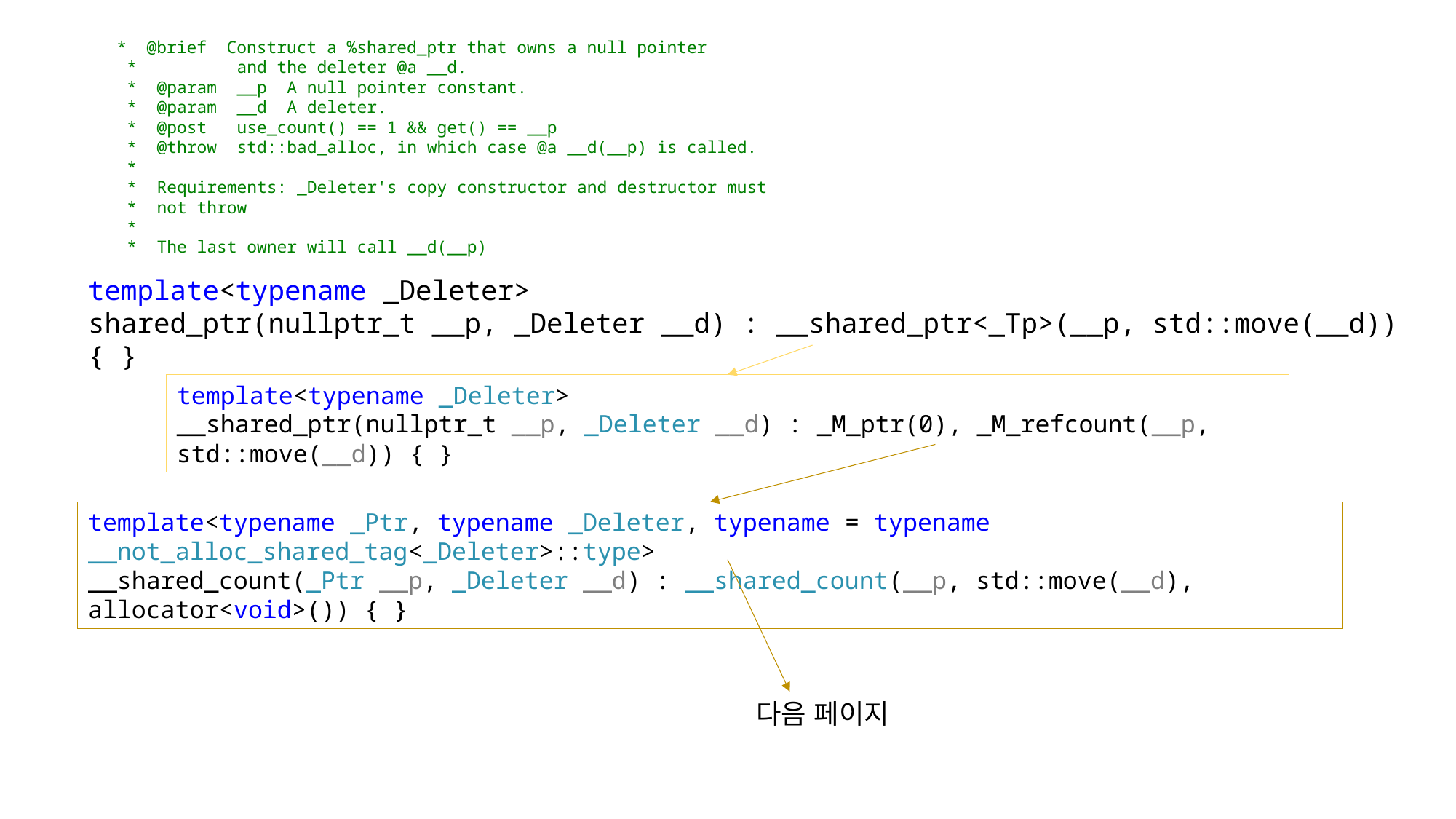

*  @brief  Construct a %shared_ptr that owns a null pointer
 *          and the deleter @a __d.
 *  @param  __p  A null pointer constant.
 *  @param  __d  A deleter.
 *  @post   use_count() == 1 && get() == __p
 *  @throw  std::bad_alloc, in which case @a __d(__p) is called.
 *
 *  Requirements: _Deleter's copy constructor and destructor must
 *  not throw
 *
 *  The last owner will call __d(__p)
template<typename _Deleter>
shared_ptr(nullptr_t __p, _Deleter __d) : __shared_ptr<_Tp>(__p, std::move(__d)) { }
template<typename _Deleter>
__shared_ptr(nullptr_t __p, _Deleter __d) : _M_ptr(0), _M_refcount(__p, std::move(__d)) { }
template<typename _Ptr, typename _Deleter, typename = typename __not_alloc_shared_tag<_Deleter>::type>
__shared_count(_Ptr __p, _Deleter __d) : __shared_count(__p, std::move(__d), allocator<void>()) { }
다음 페이지